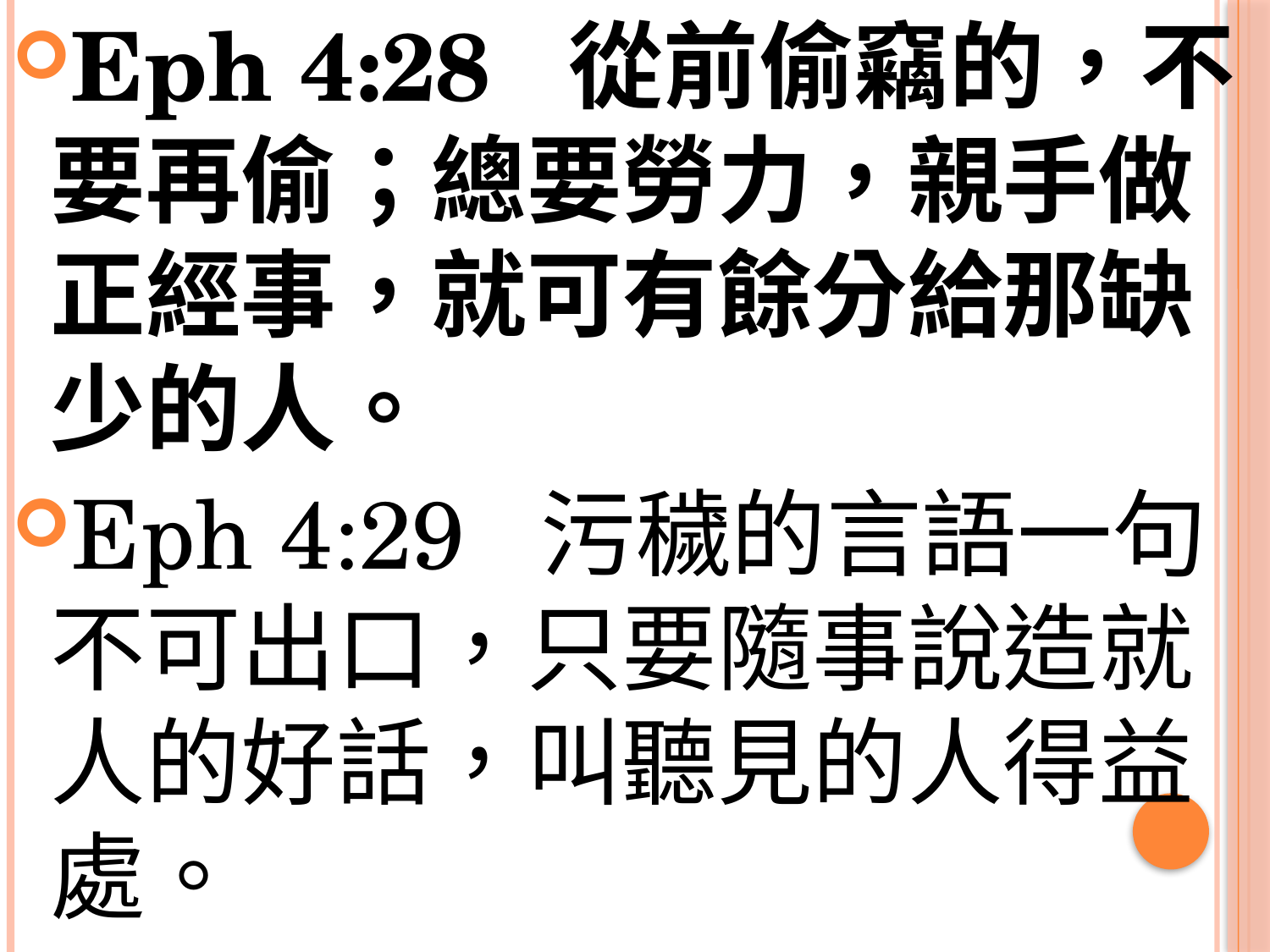

Eph 4:28  從前偷竊的，不要再偷；總要勞力，親手做正經事，就可有餘分給那缺少的人。
Eph 4:29  污穢的言語一句不可出口，只要隨事說造就人的好話，叫聽見的人得益處。